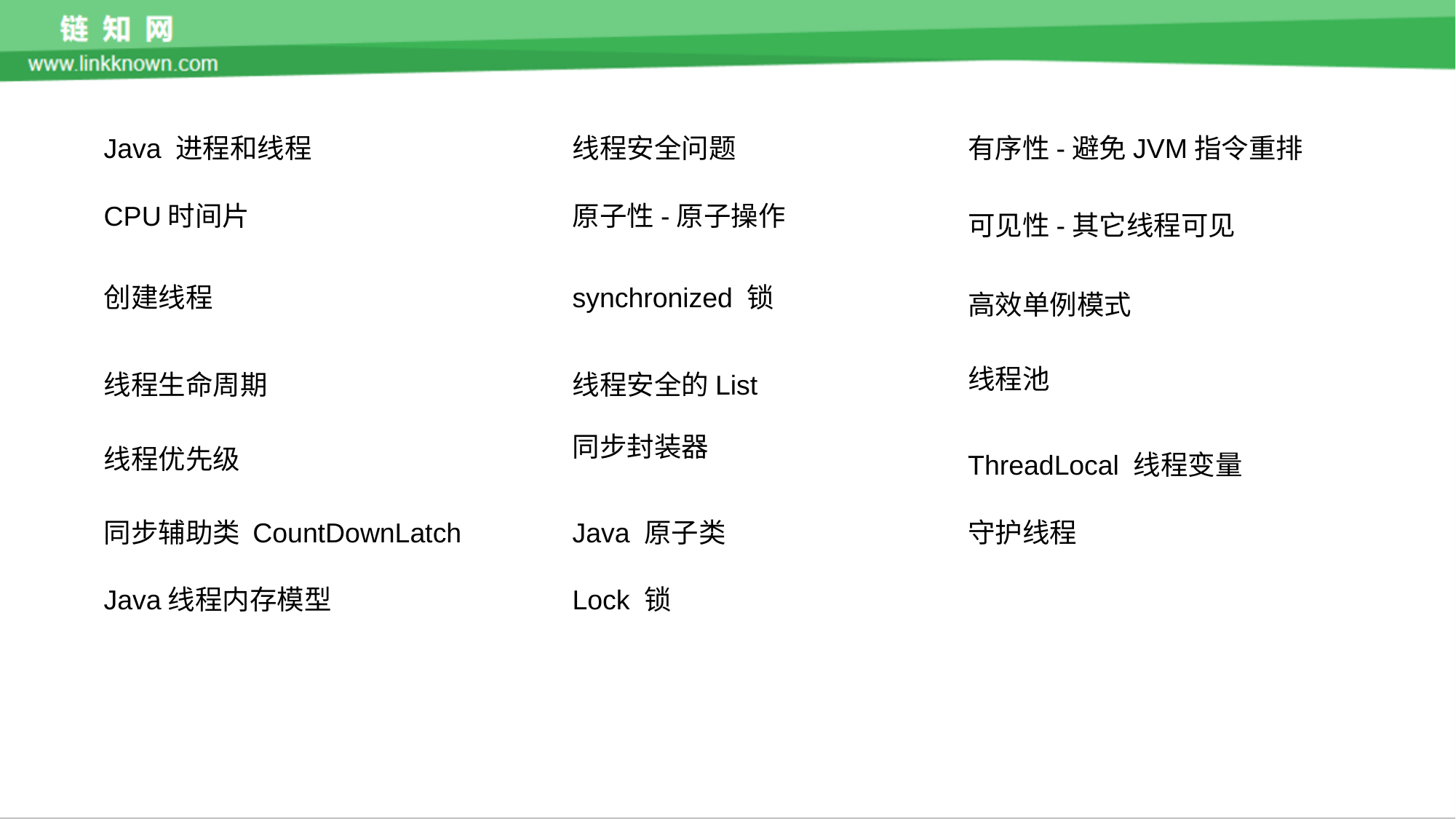

Java 进程和线程
线程安全问题
有序性-避免JVM指令重排
CPU时间片
原子性-原子操作
可见性-其它线程可见
创建线程
synchronized 锁
高效单例模式
线程池
线程生命周期
线程安全的List
同步封装器
线程优先级
ThreadLocal 线程变量
同步辅助类 CountDownLatch
Java 原子类
守护线程
Java线程内存模型
Lock 锁